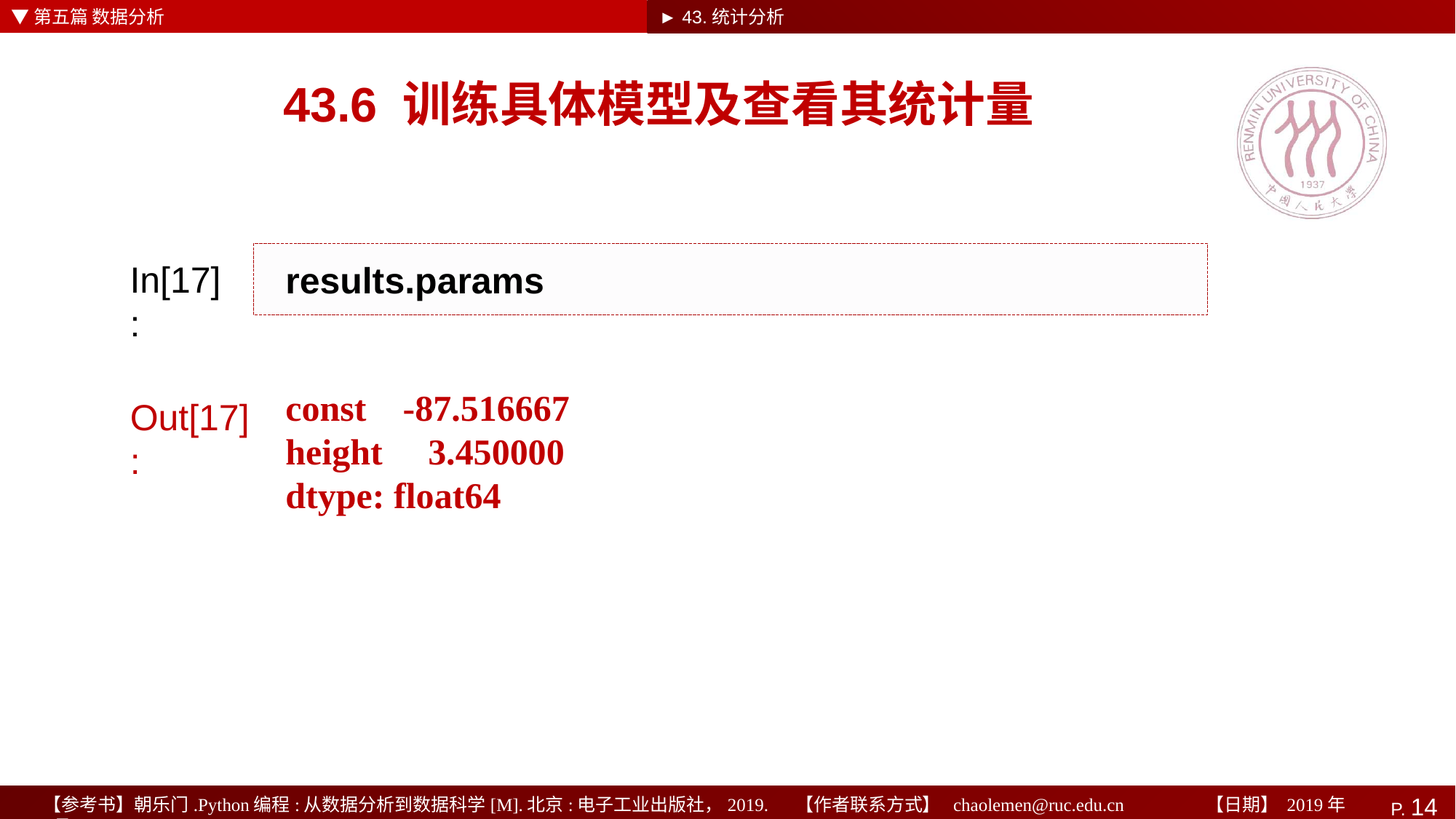

▼第五篇 数据分析
► 43.统计分析
# 43.6 训练具体模型及查看其统计量
results.params
In[17]:
Out[17]:
const    -87.516667
height     3.450000
dtype: float64